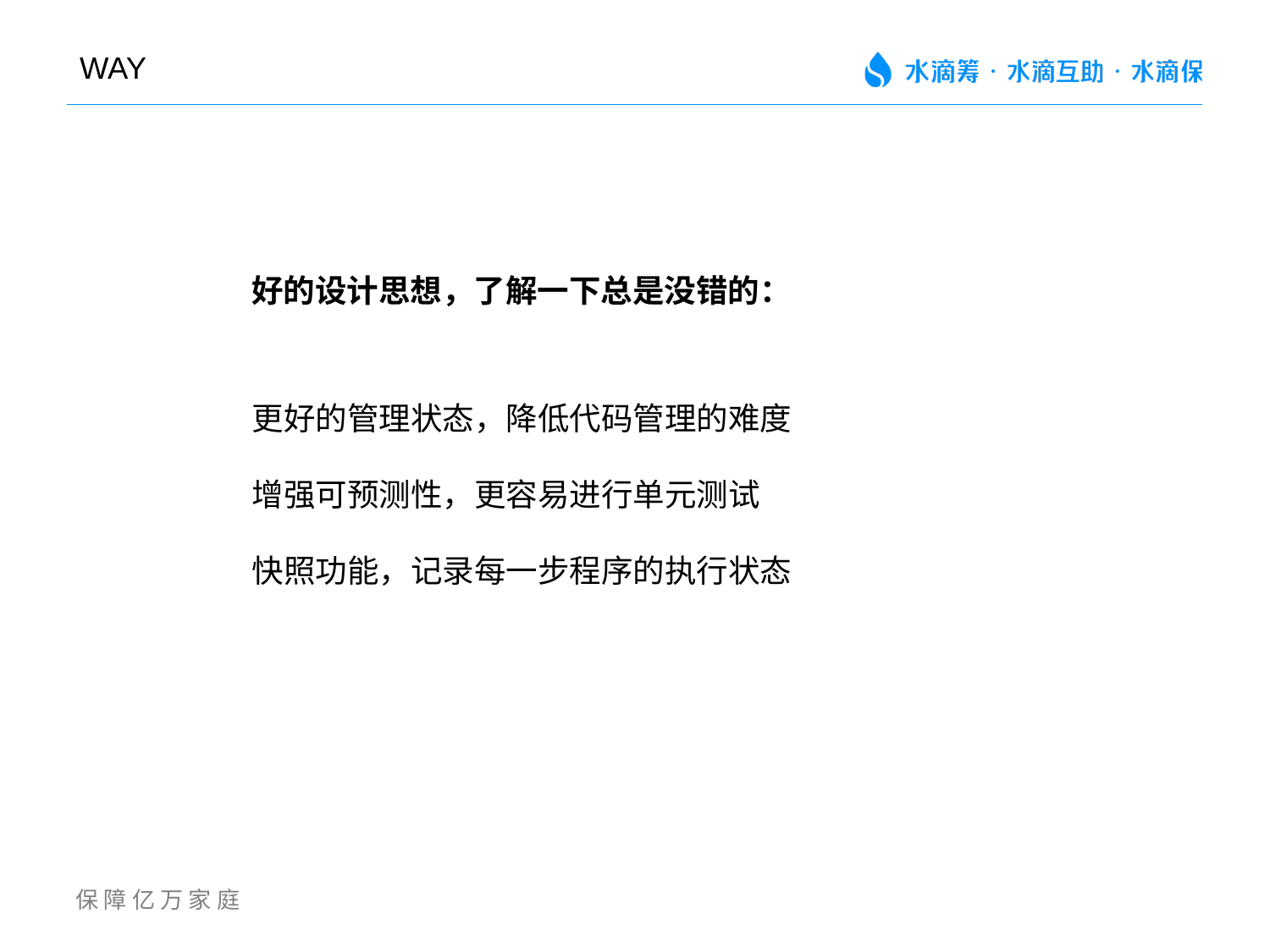

# WAY
好的设计思想，了解一下总是没错的：

更好的管理状态，降低代码管理的难度

增强可预测性，更容易进行单元测试

快照功能，记录每一步程序的执行状态